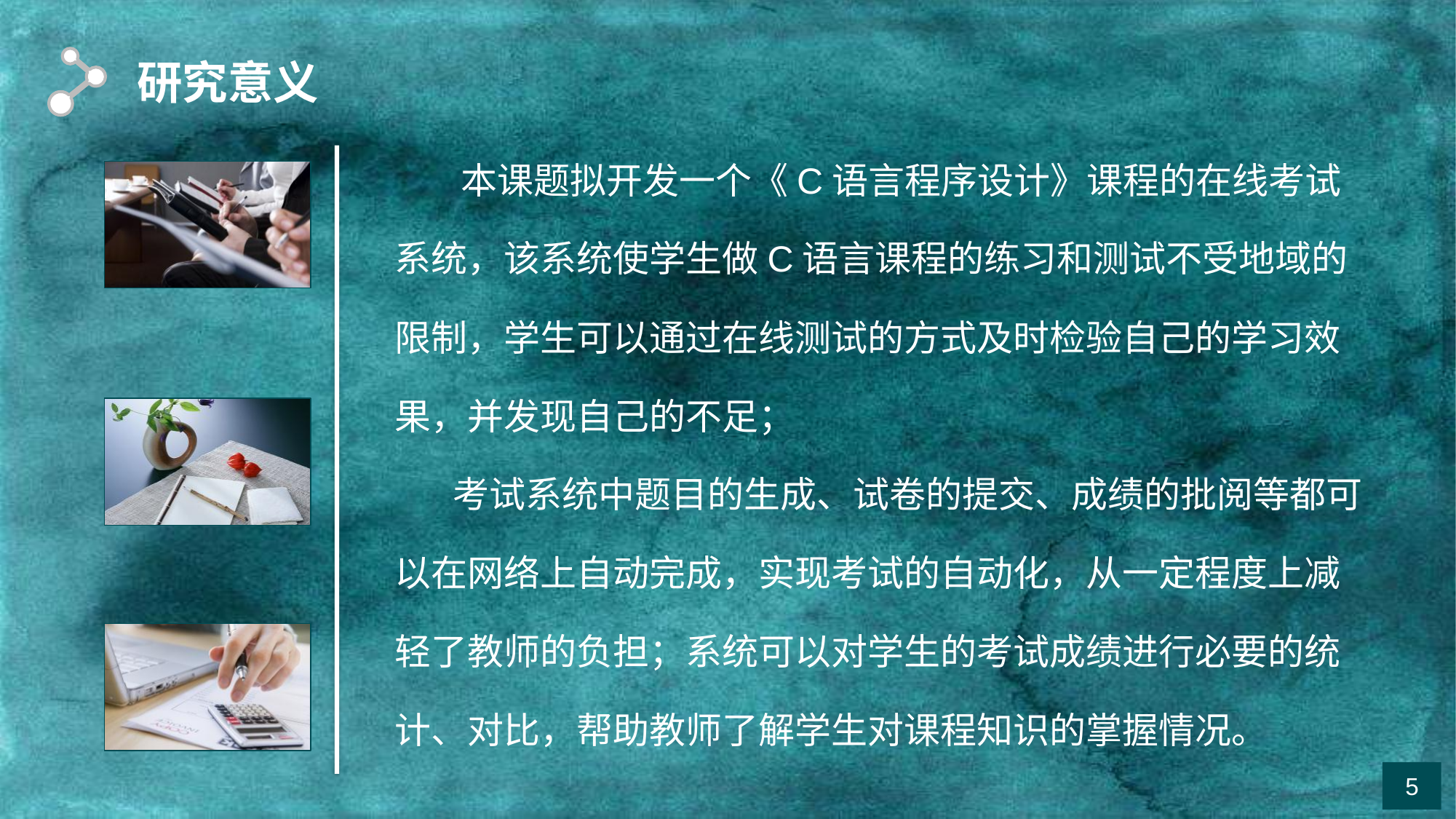

研究意义
       本课题拟开发一个《C语言程序设计》课程的在线考试系统，该系统使学生做C语言课程的练习和测试不受地域的限制，学生可以通过在线测试的方式及时检验自己的学习效果，并发现自己的不足；
      考试系统中题目的生成、试卷的提交、成绩的批阅等都可以在网络上自动完成，实现考试的自动化，从一定程度上减轻了教师的负担；系统可以对学生的考试成绩进行必要的统计、对比，帮助教师了解学生对课程知识的掌握情况。